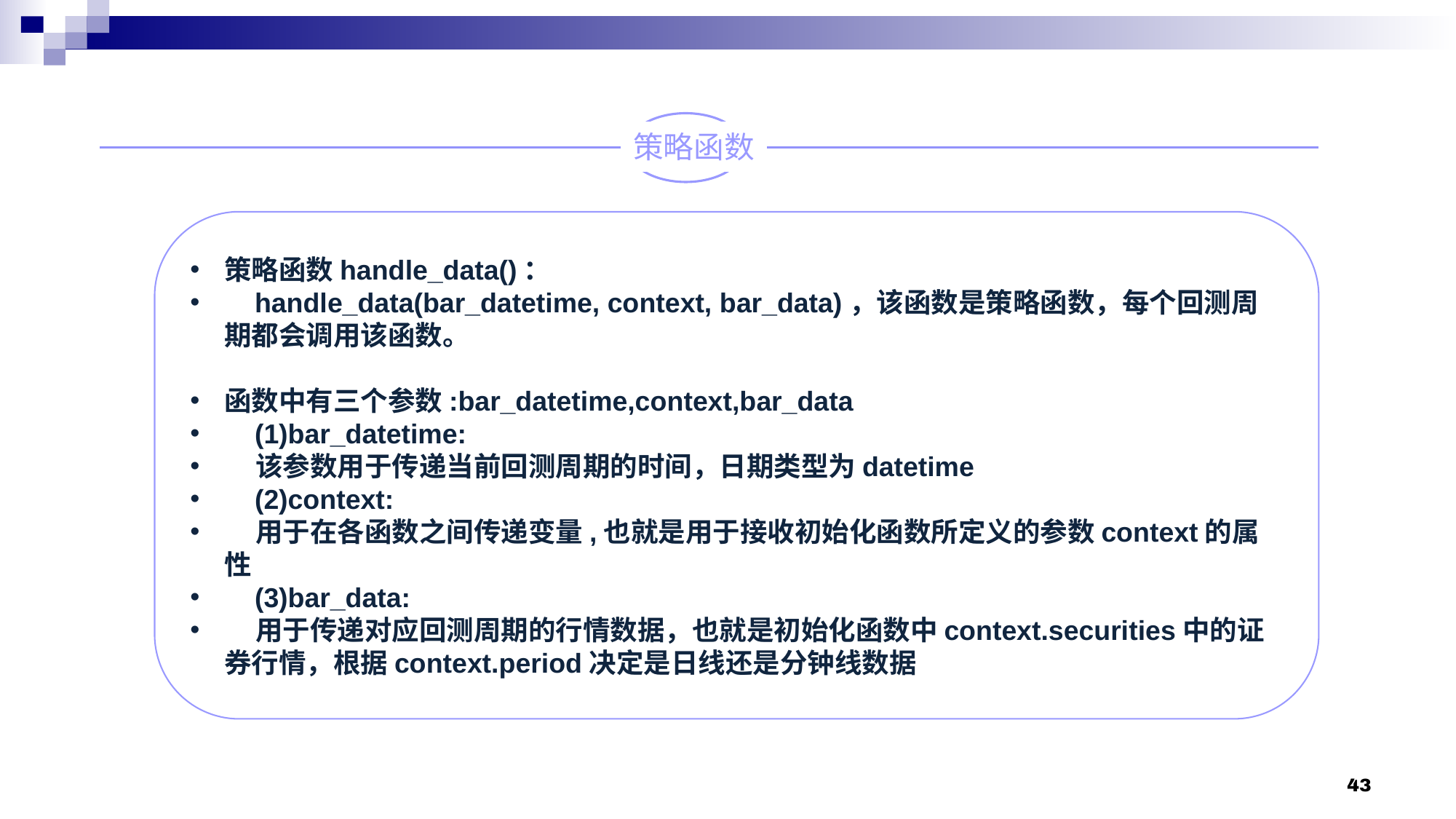

策略函数
策略函数handle_data()：
    handle_data(bar_datetime, context, bar_data)，该函数是策略函数，每个回测周期都会调用该函数。

函数中有三个参数:bar_datetime,context,bar_data
    (1)bar_datetime:
    该参数用于传递当前回测周期的时间，日期类型为datetime
    (2)context:
    用于在各函数之间传递变量,也就是用于接收初始化函数所定义的参数context的属性
    (3)bar_data:
    用于传递对应回测周期的行情数据，也就是初始化函数中context.securities中的证券行情，根据context.period决定是日线还是分钟线数据
43